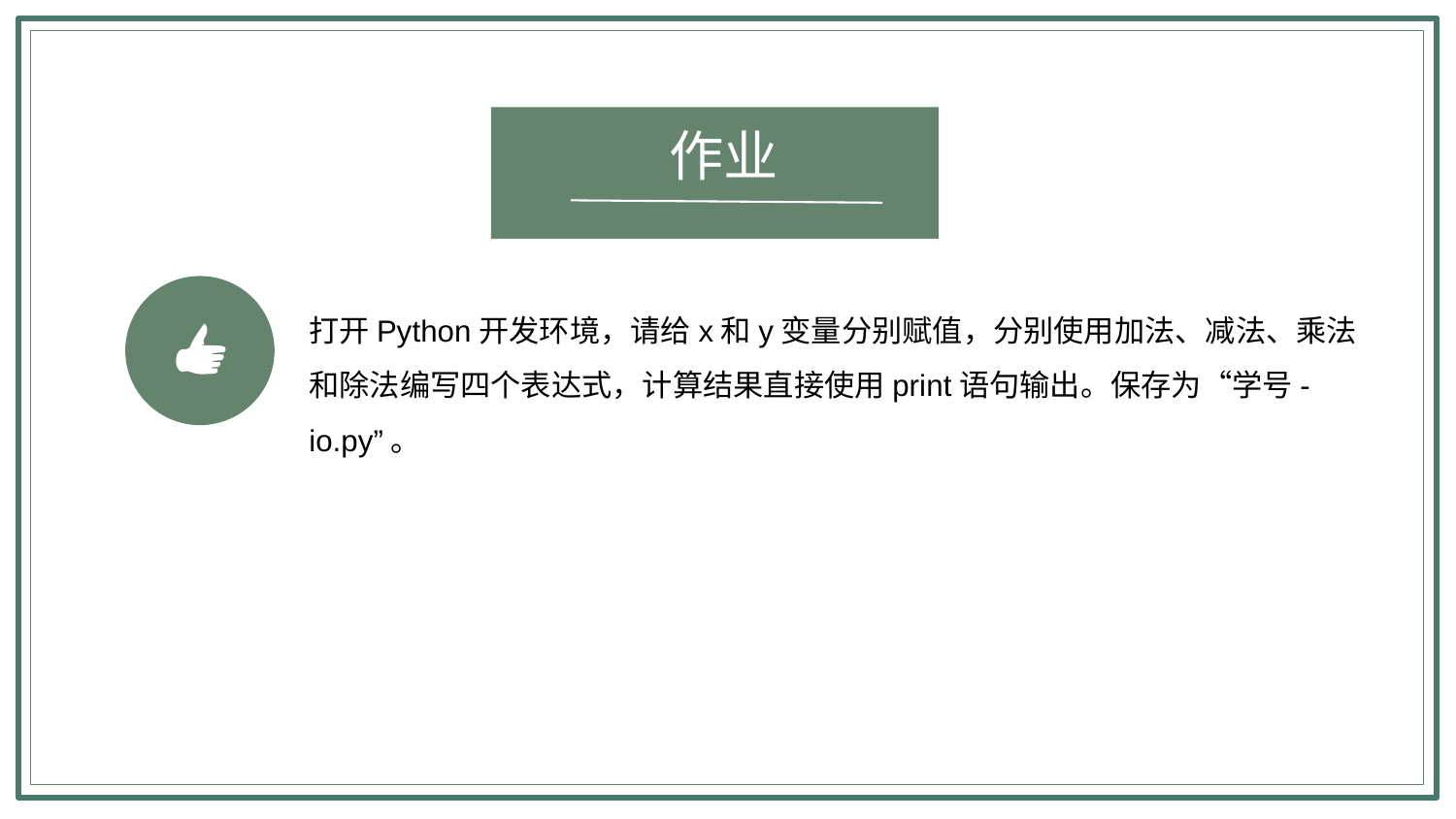

作业

打开Python开发环境，请给x和y变量分别赋值，分别使用加法、减法、乘法和除法编写四个表达式，计算结果直接使用print语句输出。保存为“学号-io.py”。